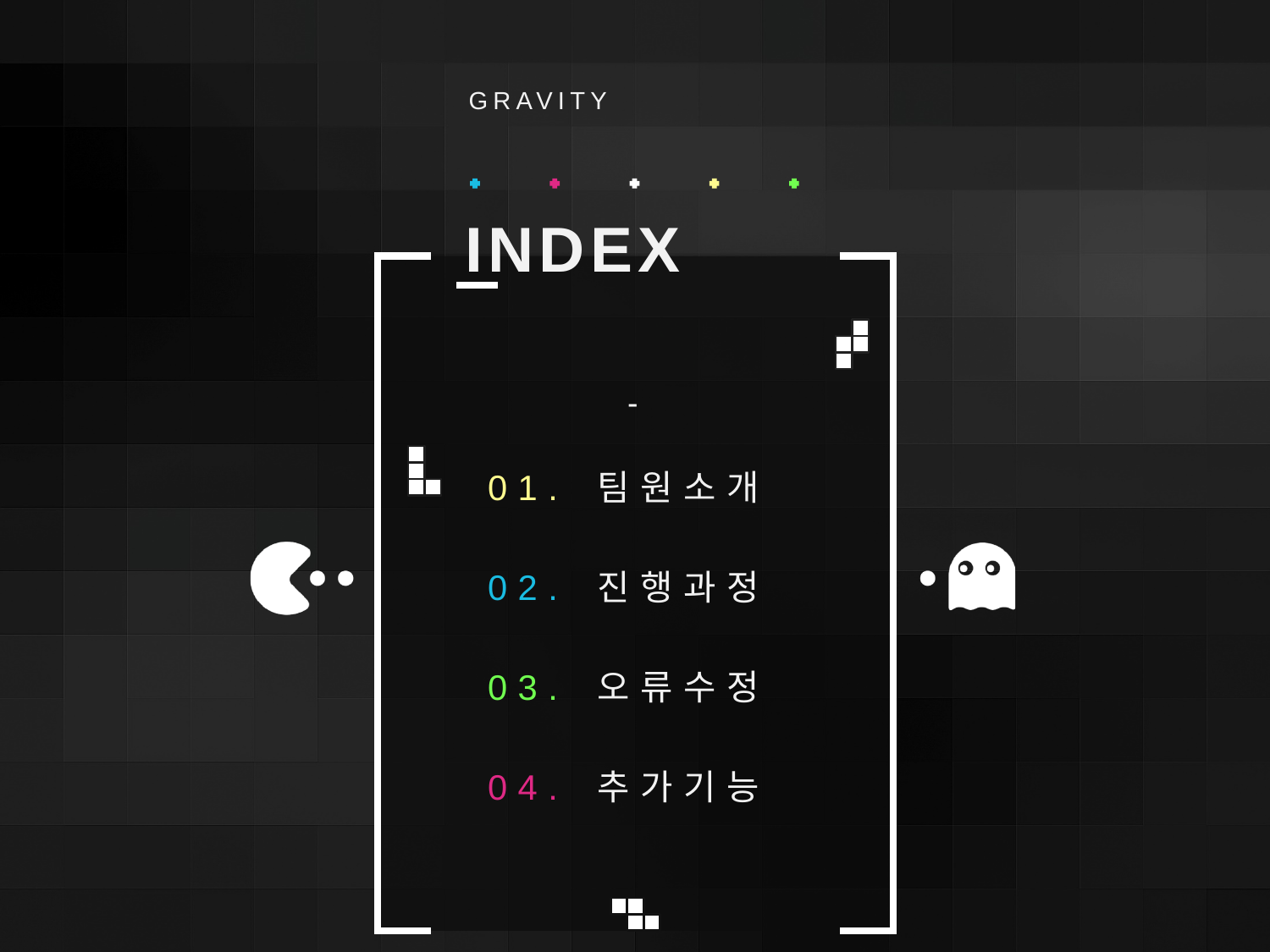

GRAVITY
INDEX
-
01. 팀원소개
02. 진행과정
03. 오류수정
04. 추가기능